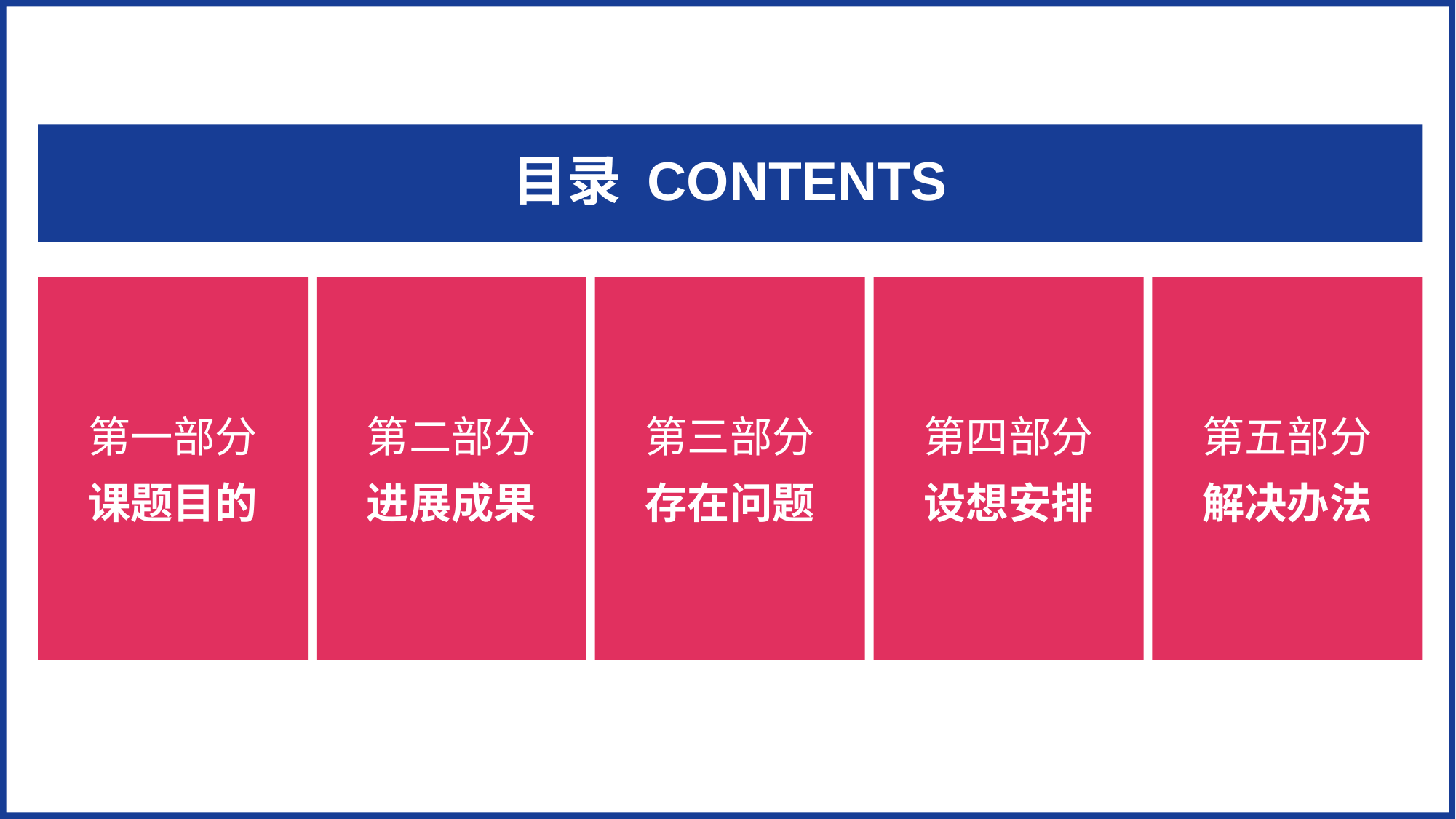

目录 CONTENTS
第一部分
课题目的
第二部分
进展成果
第三部分
存在问题
第四部分
设想安排
第五部分
解决办法